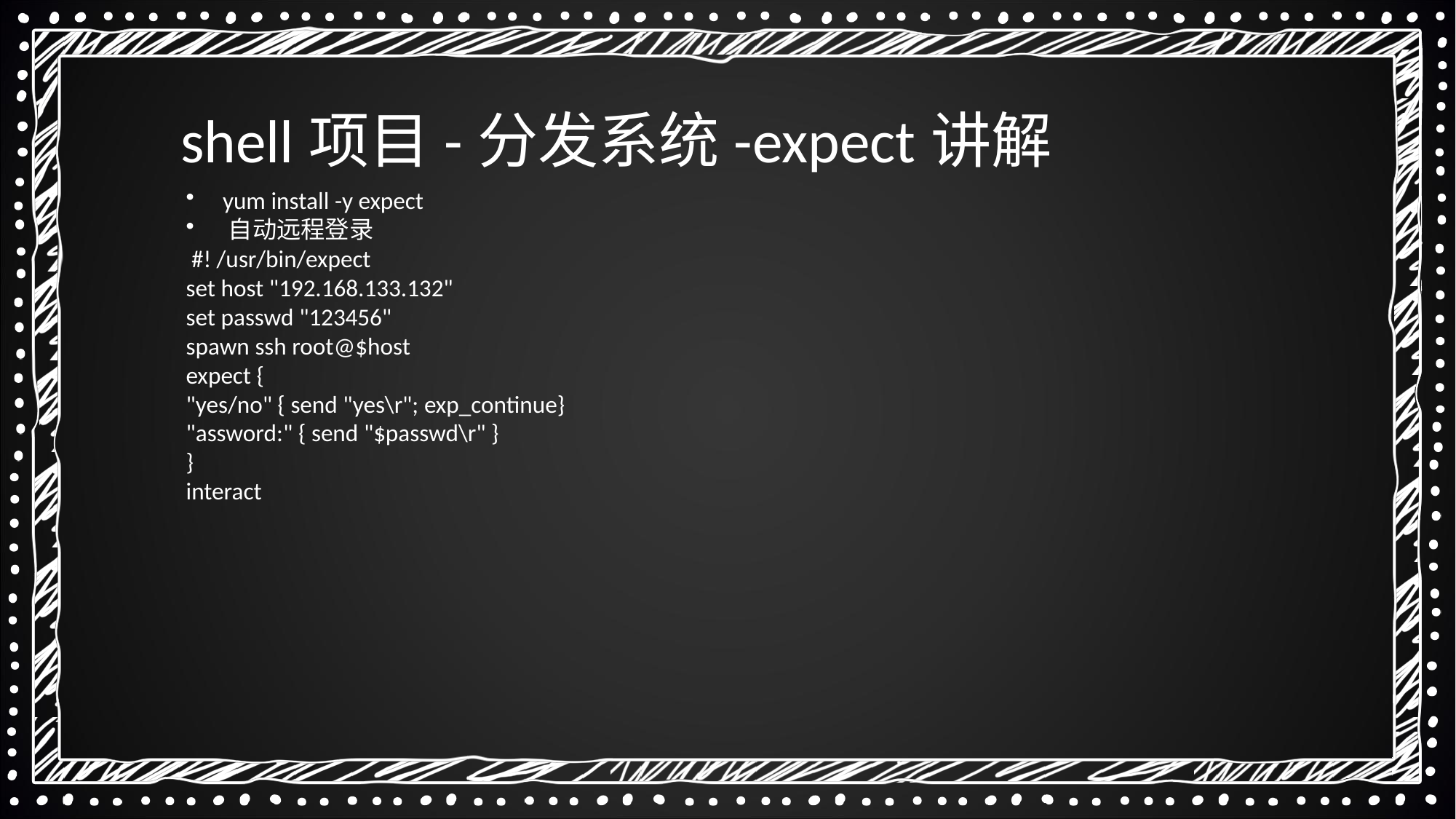

shell项目-分发系统-expect讲解
  yum install -y expect
  自动远程登录
 #! /usr/bin/expect
set host "192.168.133.132"
set passwd "123456"
spawn ssh root@$host
expect {
"yes/no" { send "yes\r"; exp_continue}
"assword:" { send "$passwd\r" }
}
interact